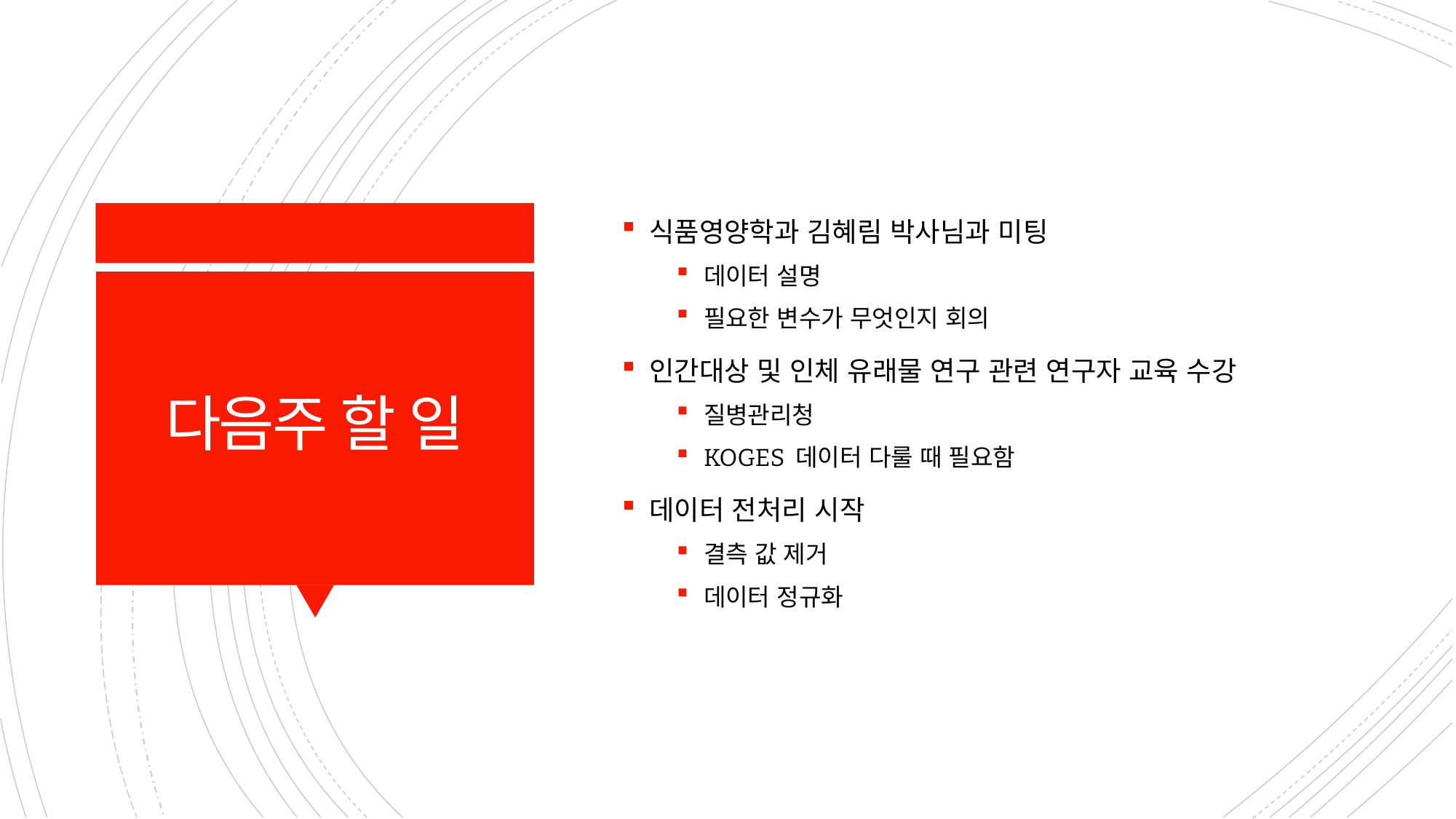

식품영양학과 김혜림 박사님과 미팅
데이터 설명
필요한 변수가 무엇인지 회의
인간대상 및 인체 유래물 연구 관련 연구자 교육 수강
질병관리청
KOGES 데이터 다룰 때 필요함
데이터 전처리 시작
결측 값 제거
데이터 정규화
# 다음주 할 일